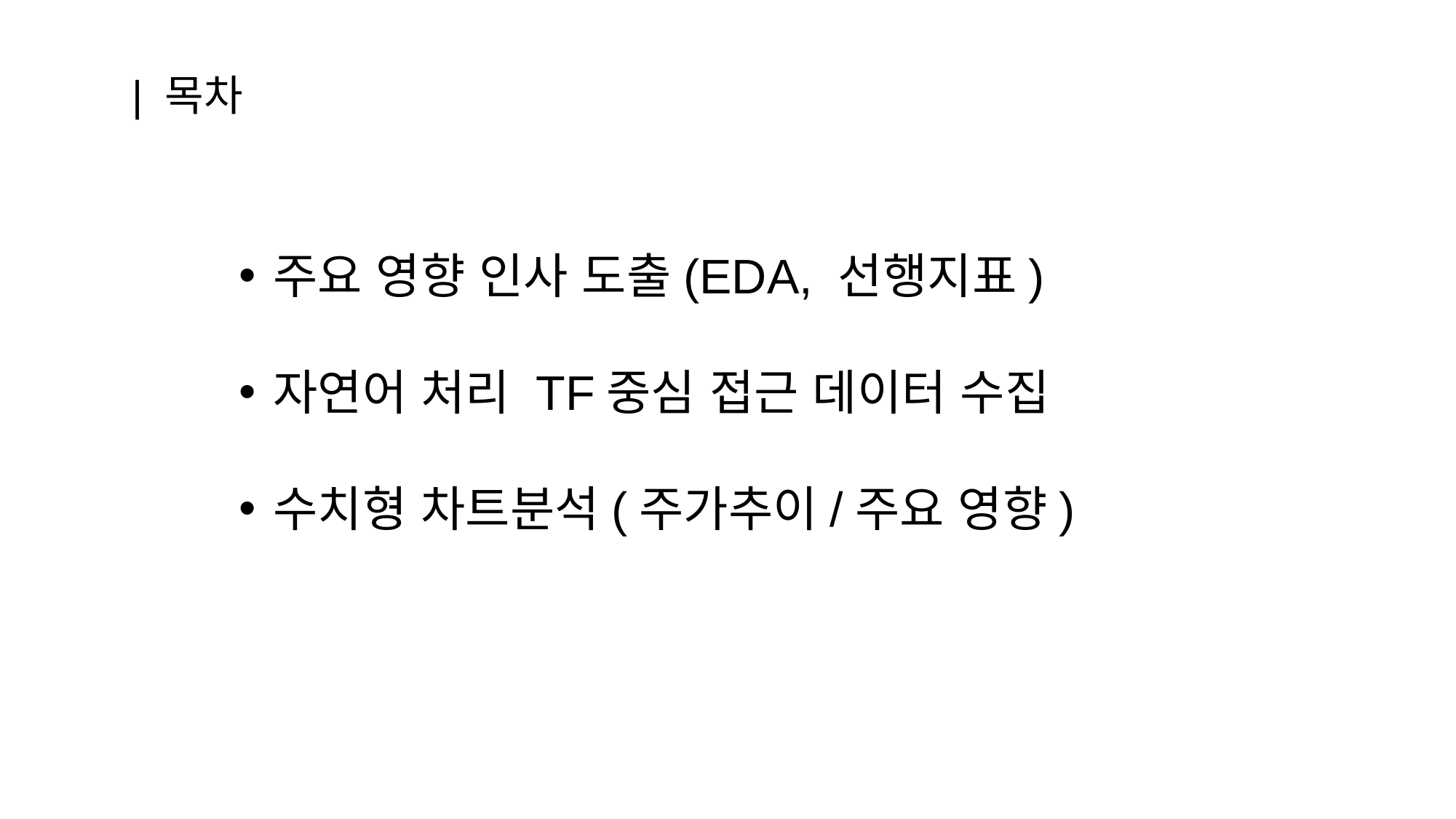

| 목차
주요 영향 인사 도출(EDA, 선행지표)

자연어 처리 TF중심 접근 데이터 수집

수치형 차트분석(주가추이/주요 영향)